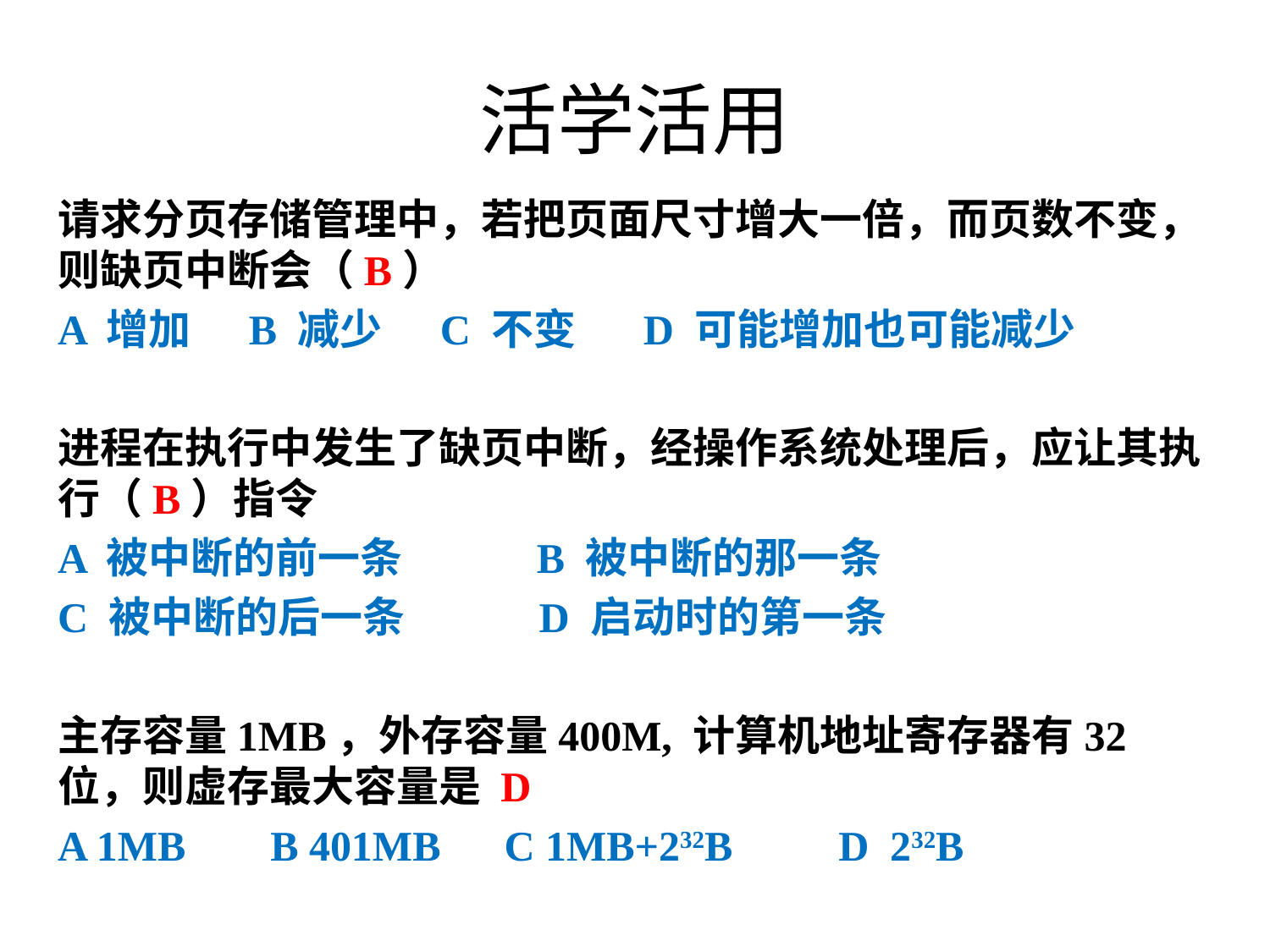

# 活学活用
请求分页存储管理中，若把页面尺寸增大一倍，而页数不变，则缺页中断会（B）
A 增加     B 减少     C 不变      D 可能增加也可能减少

进程在执行中发生了缺页中断，经操作系统处理后，应让其执行（B）指令
A 被中断的前一条             B 被中断的那一条
C 被中断的后一条             D 启动时的第一条

主存容量1MB，外存容量400M, 计算机地址寄存器有32位，则虚存最大容量是 D
A 1MB        B 401MB      C 1MB+232B          D  232B